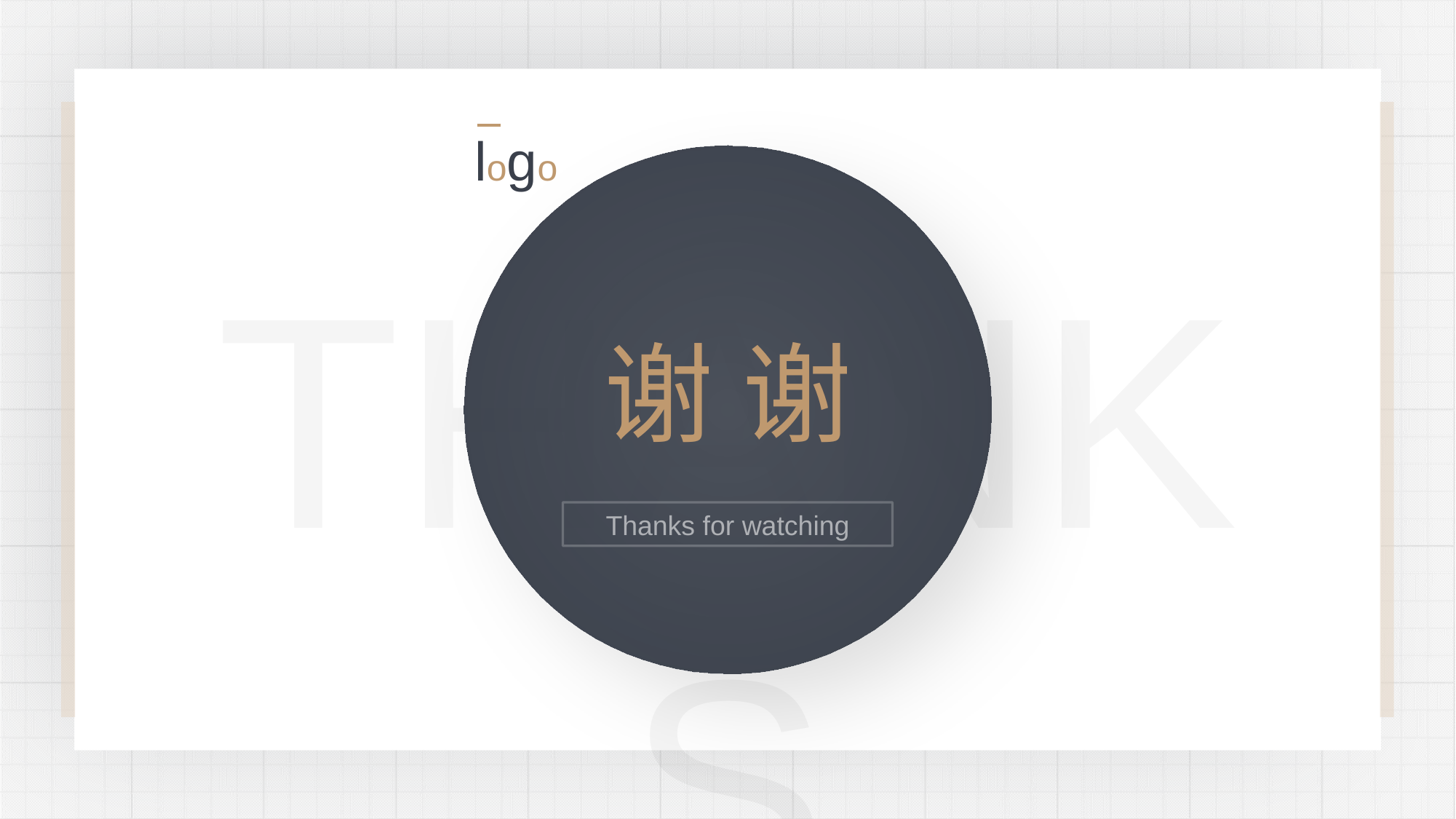

logo

THANKS
谢 谢
Thanks for watching